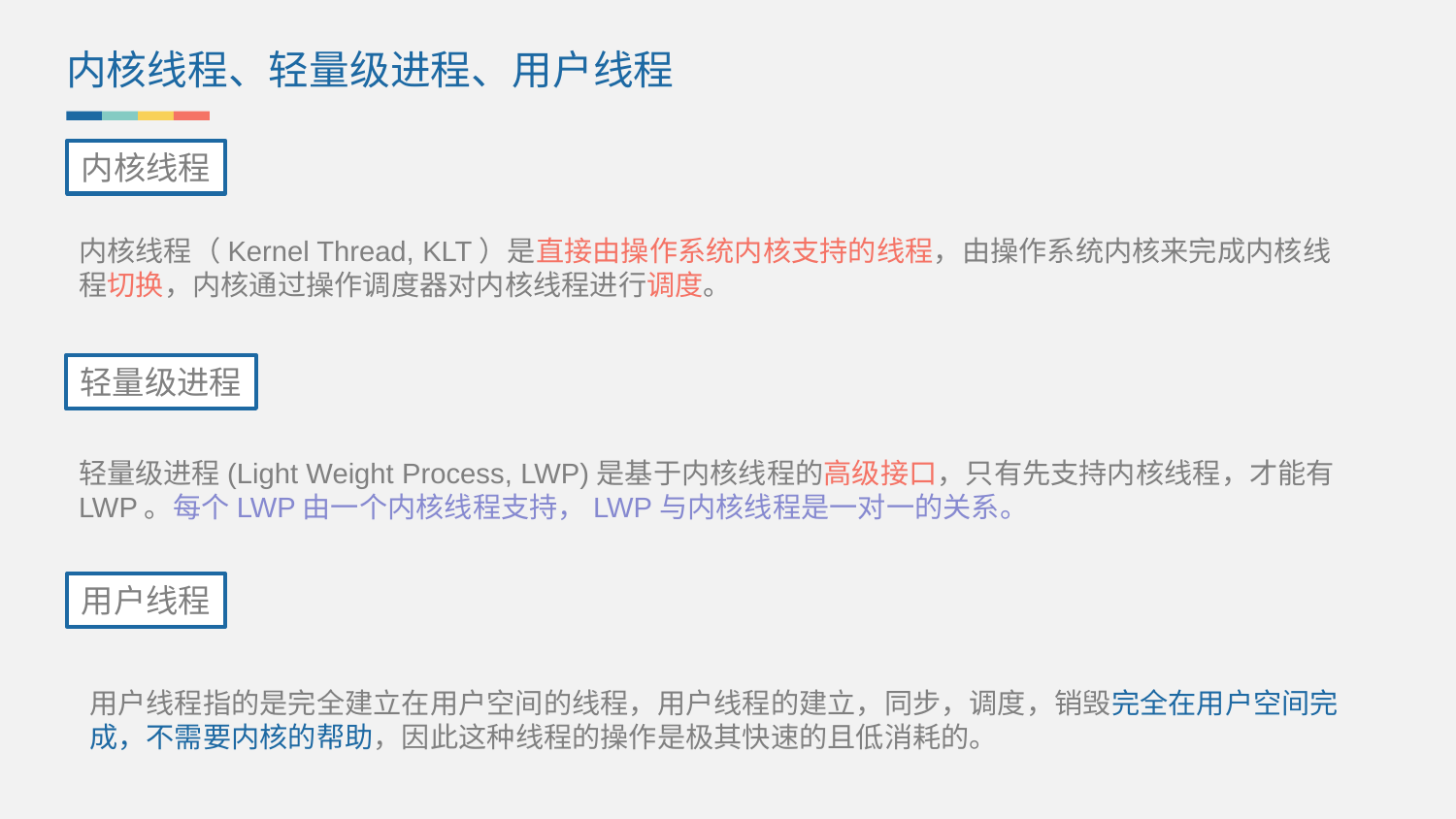

内核线程、轻量级进程、用户线程

内核线程
内核线程（Kernel Thread, KLT）是直接由操作系统内核支持的线程，由操作系统内核来完成内核线程切换，内核通过操作调度器对内核线程进行调度。
轻量级进程
轻量级进程(Light Weight Process, LWP)是基于内核线程的高级接口，只有先支持内核线程，才能有LWP。每个LWP由一个内核线程支持，LWP与内核线程是一对一的关系。
用户线程
用户线程指的是完全建立在用户空间的线程，用户线程的建立，同步，调度，销毁完全在用户空间完成，不需要内核的帮助，因此这种线程的操作是极其快速的且低消耗的。